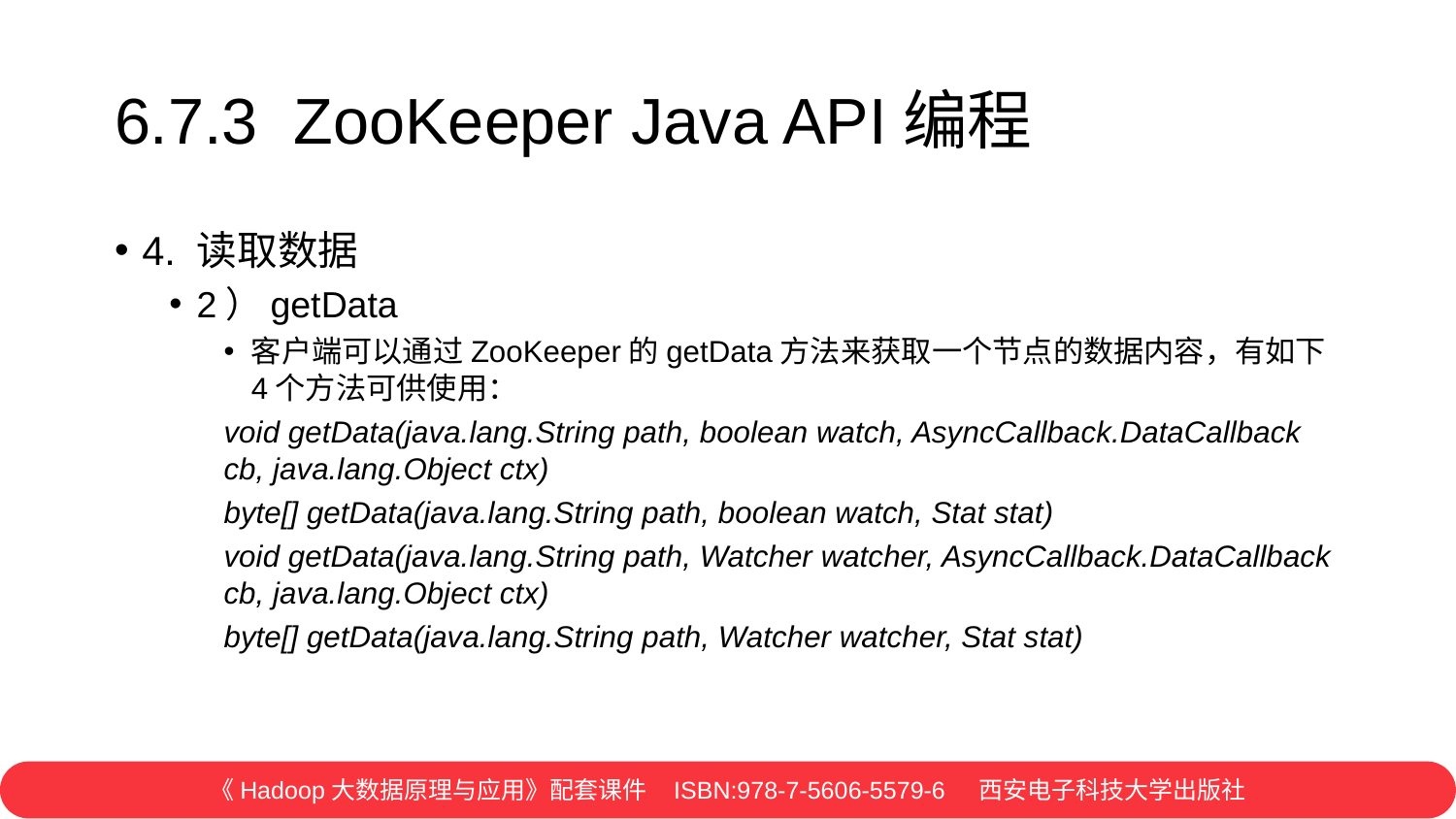

# 6.7.3  ZooKeeper Java API编程
4. 读取数据
2）getData
客户端可以通过ZooKeeper的getData方法来获取一个节点的数据内容，有如下4个方法可供使用：
void getData(java.lang.String path, boolean watch, AsyncCallback.DataCallback cb, java.lang.Object ctx)
byte[] getData(java.lang.String path, boolean watch, Stat stat)
void getData(java.lang.String path, Watcher watcher, AsyncCallback.DataCallback cb, java.lang.Object ctx)
byte[] getData(java.lang.String path, Watcher watcher, Stat stat)